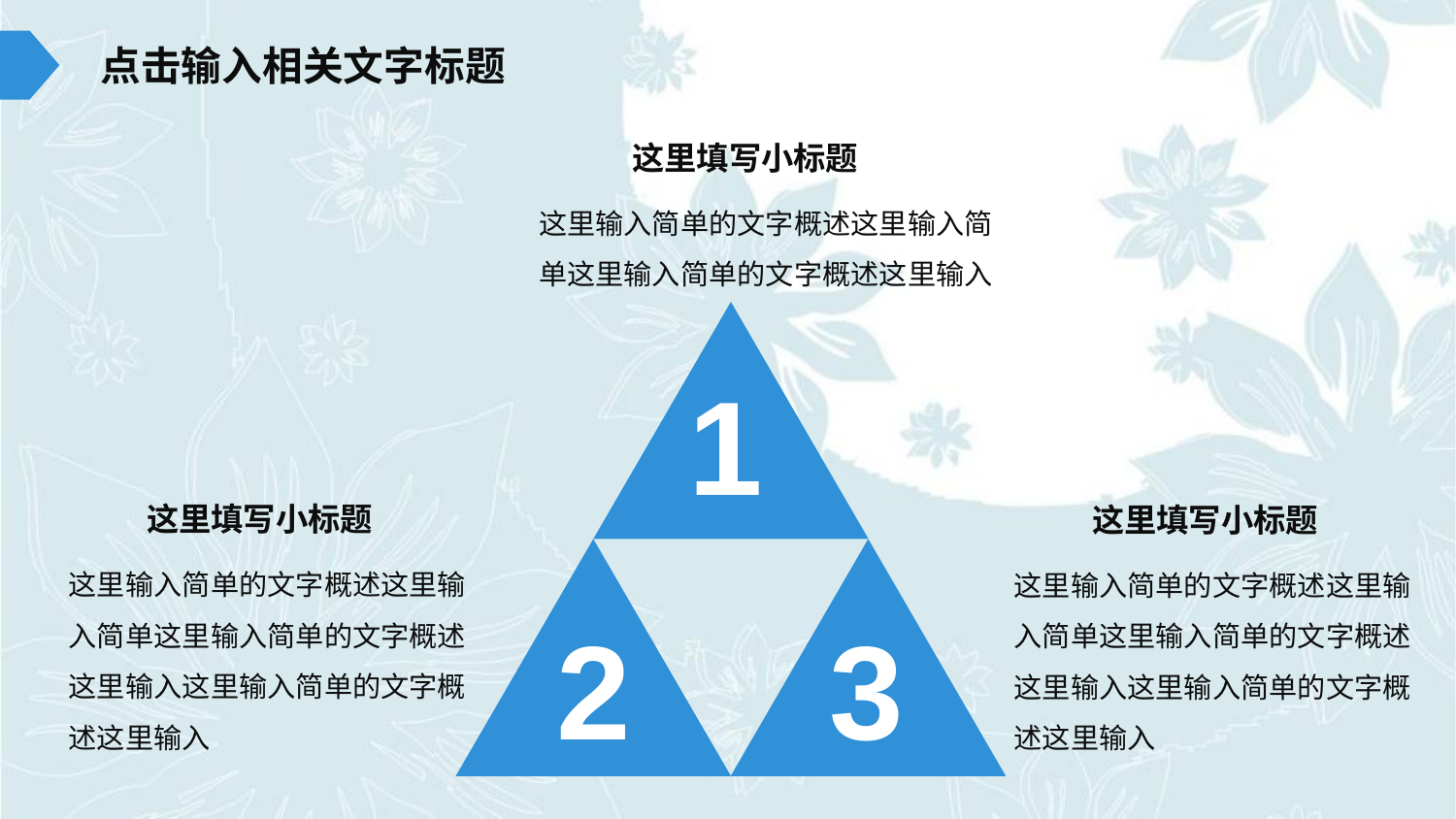

点击输入相关文字标题
这里填写小标题
这里输入简单的文字概述这里输入简单这里输入简单的文字概述这里输入

1
这里填写小标题
这里填写小标题

这里输入简单的文字概述这里输入简单这里输入简单的文字概述这里输入这里输入简单的文字概述这里输入
这里输入简单的文字概述这里输入简单这里输入简单的文字概述这里输入这里输入简单的文字概述这里输入
2
3